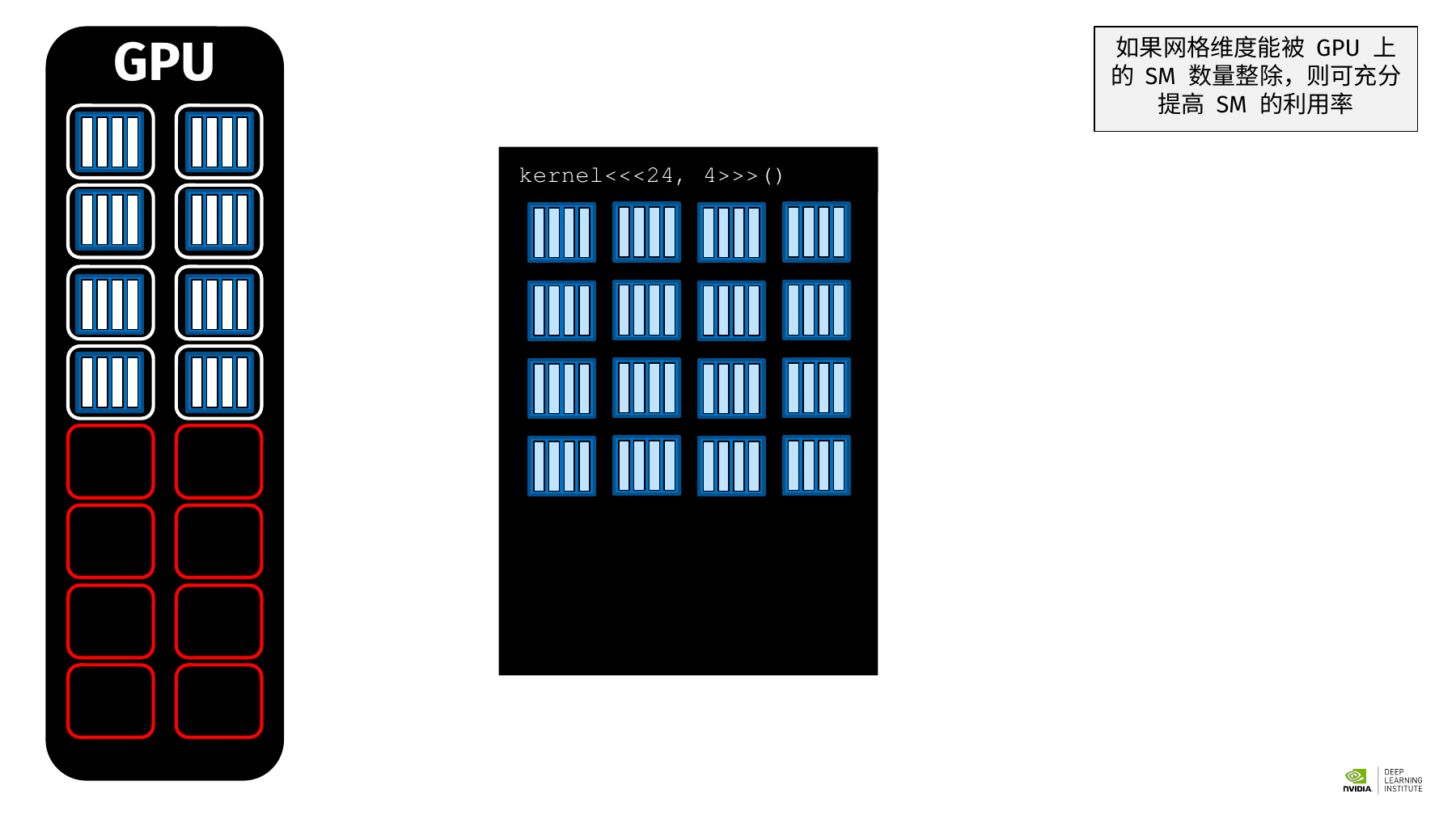

# GPU
如果网格维度能被 GPU 上的 SM 数量整除，则可充分提高 SM 的利用率

SM

kernel<<<24, 4>>>()